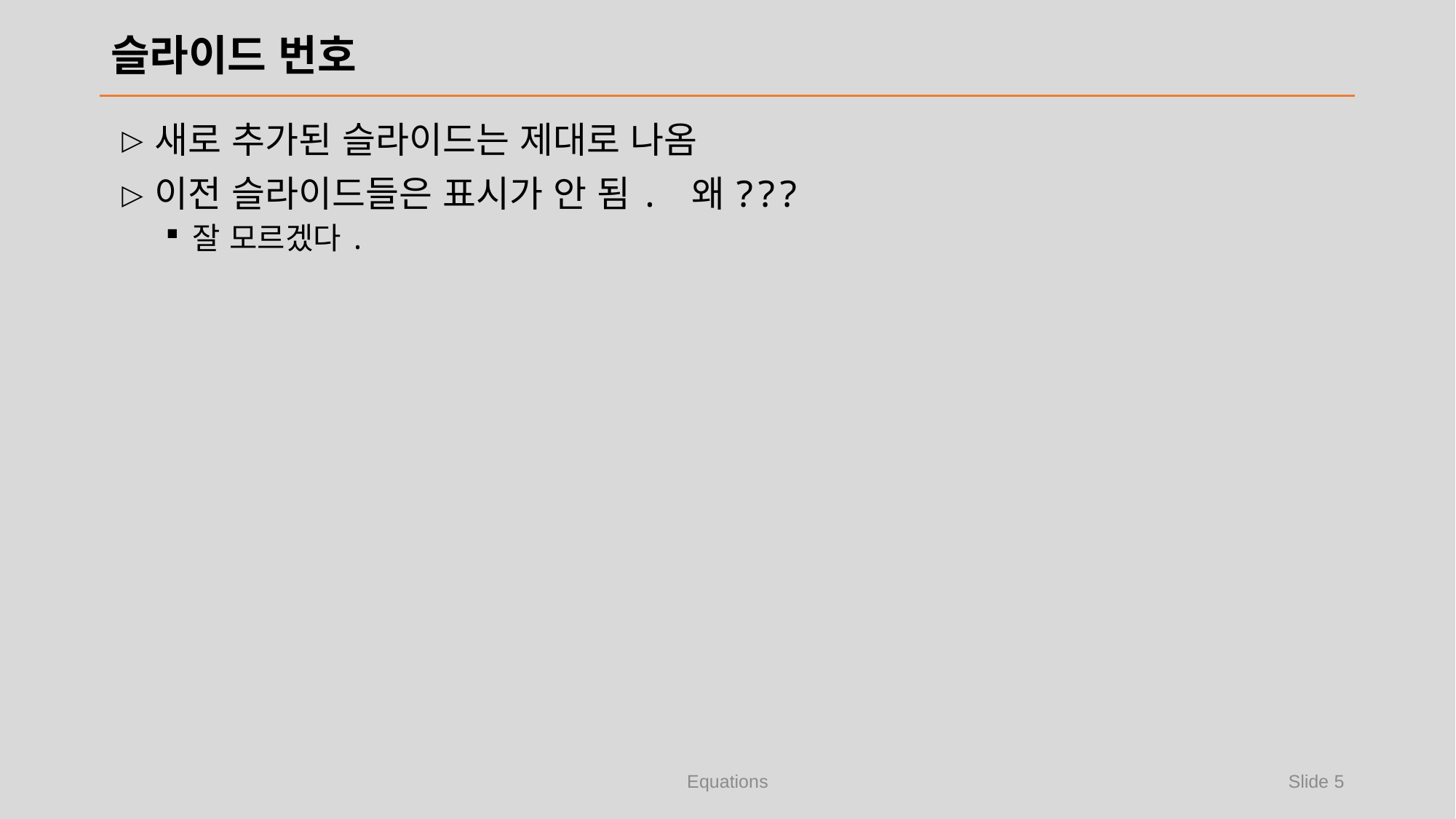

# 슬라이드 번호
새로 추가된 슬라이드는 제대로 나옴
이전 슬라이드들은 표시가 안 됨. 왜???
잘 모르겠다.

Equations
Slide 5